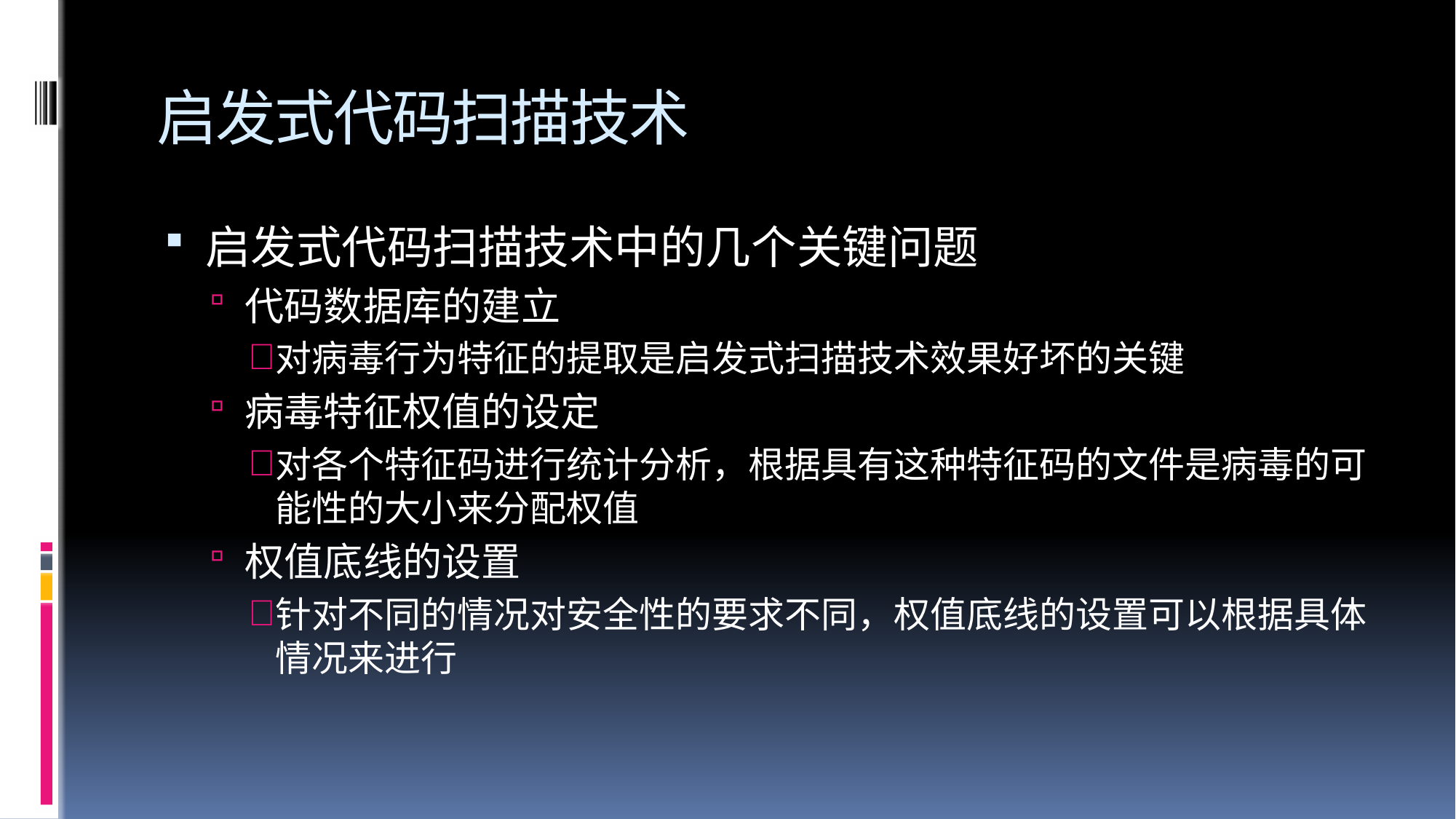

# 启发式代码扫描技术
启发式代码扫描技术中的几个关键问题
代码数据库的建立
对病毒行为特征的提取是启发式扫描技术效果好坏的关键
病毒特征权值的设定
对各个特征码进行统计分析，根据具有这种特征码的文件是病毒的可能性的大小来分配权值
权值底线的设置
针对不同的情况对安全性的要求不同，权值底线的设置可以根据具体情况来进行